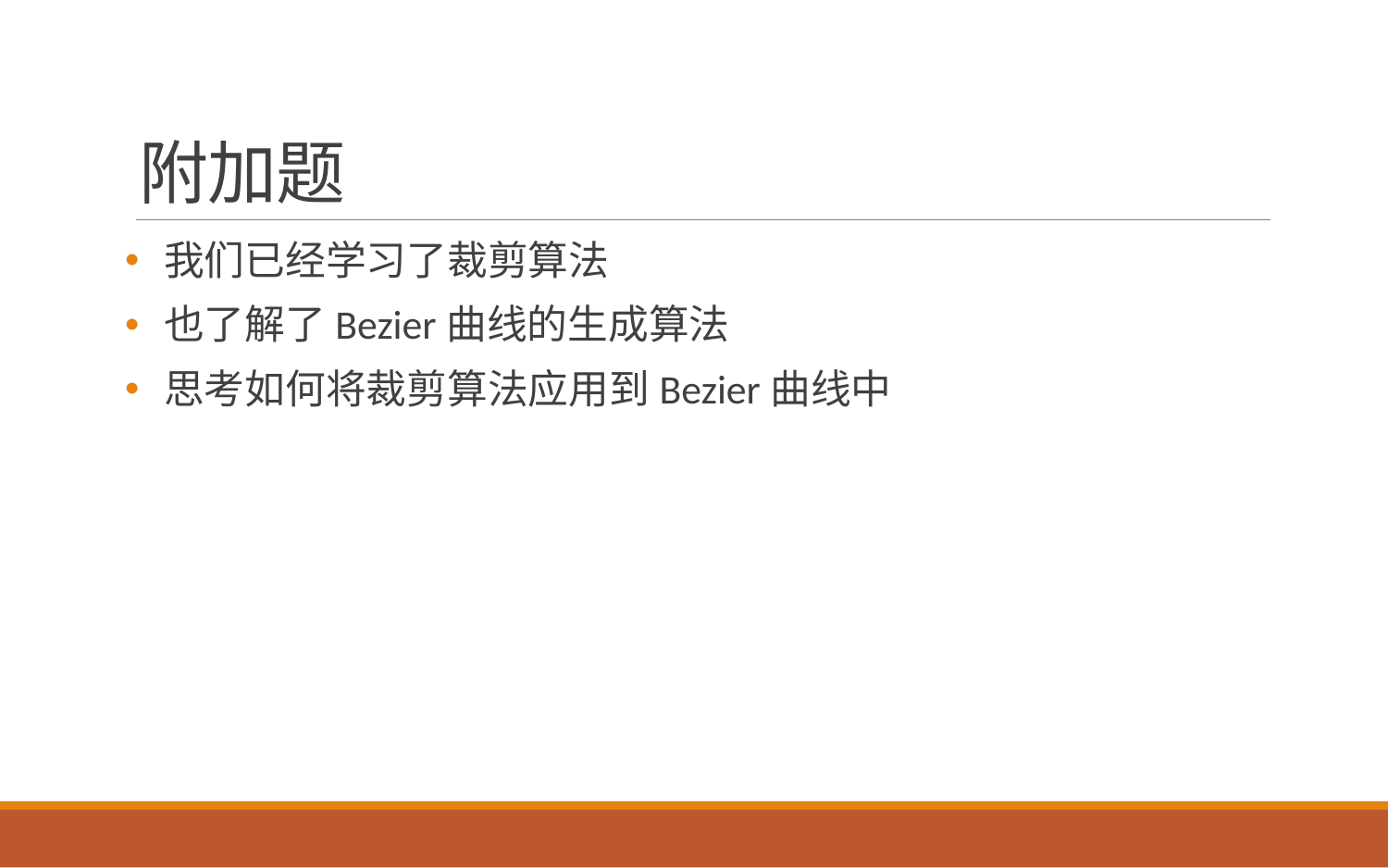

# 附加题
我们已经学习了裁剪算法
也了解了Bezier曲线的生成算法
思考如何将裁剪算法应用到Bezier曲线中